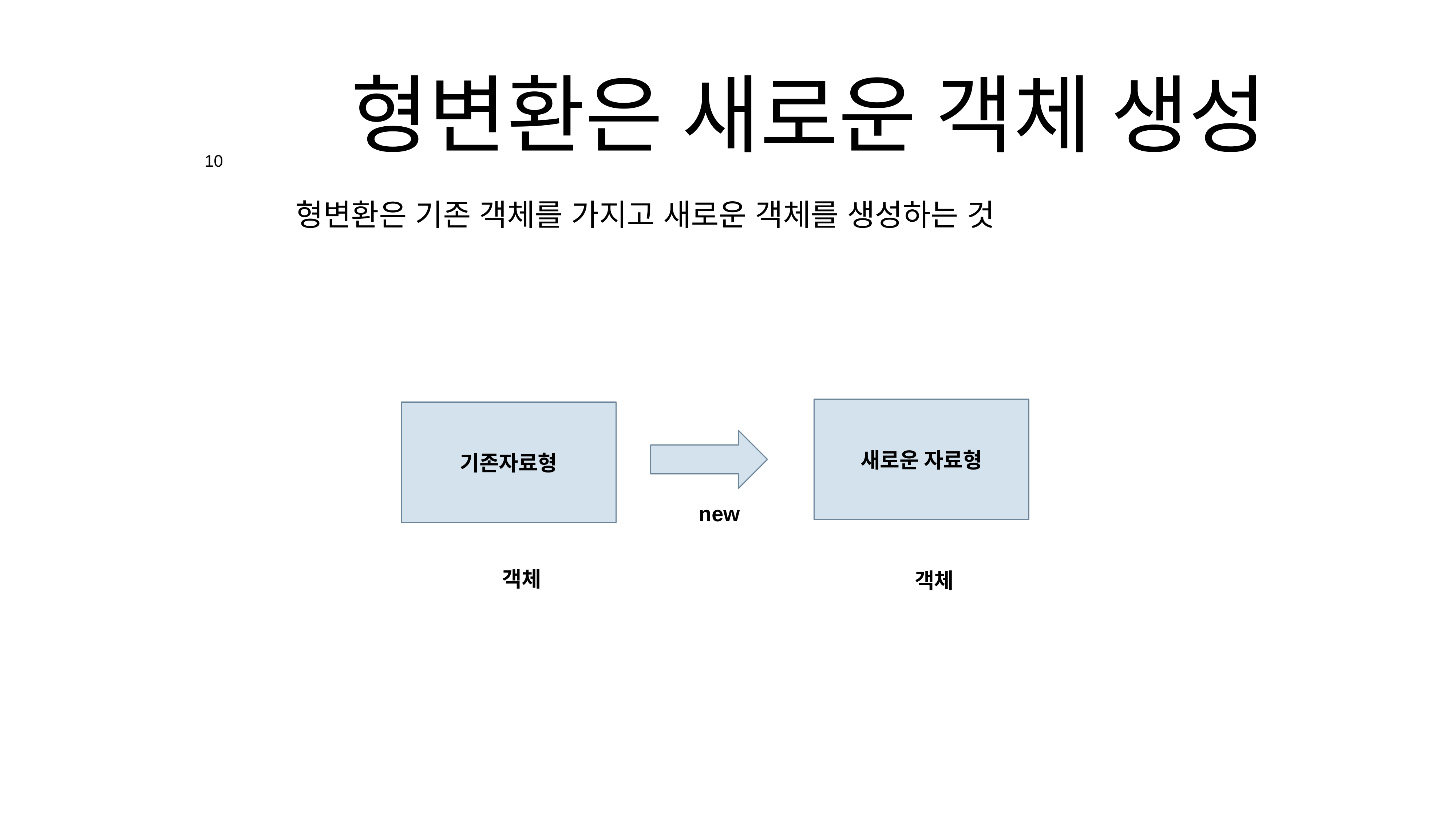

# 형변환은 새로운 객체 생성
10
형변환은 기존 객체를 가지고 새로운 객체를 생성하는 것

새로운 자료형

기존자료형

new
객체
객체